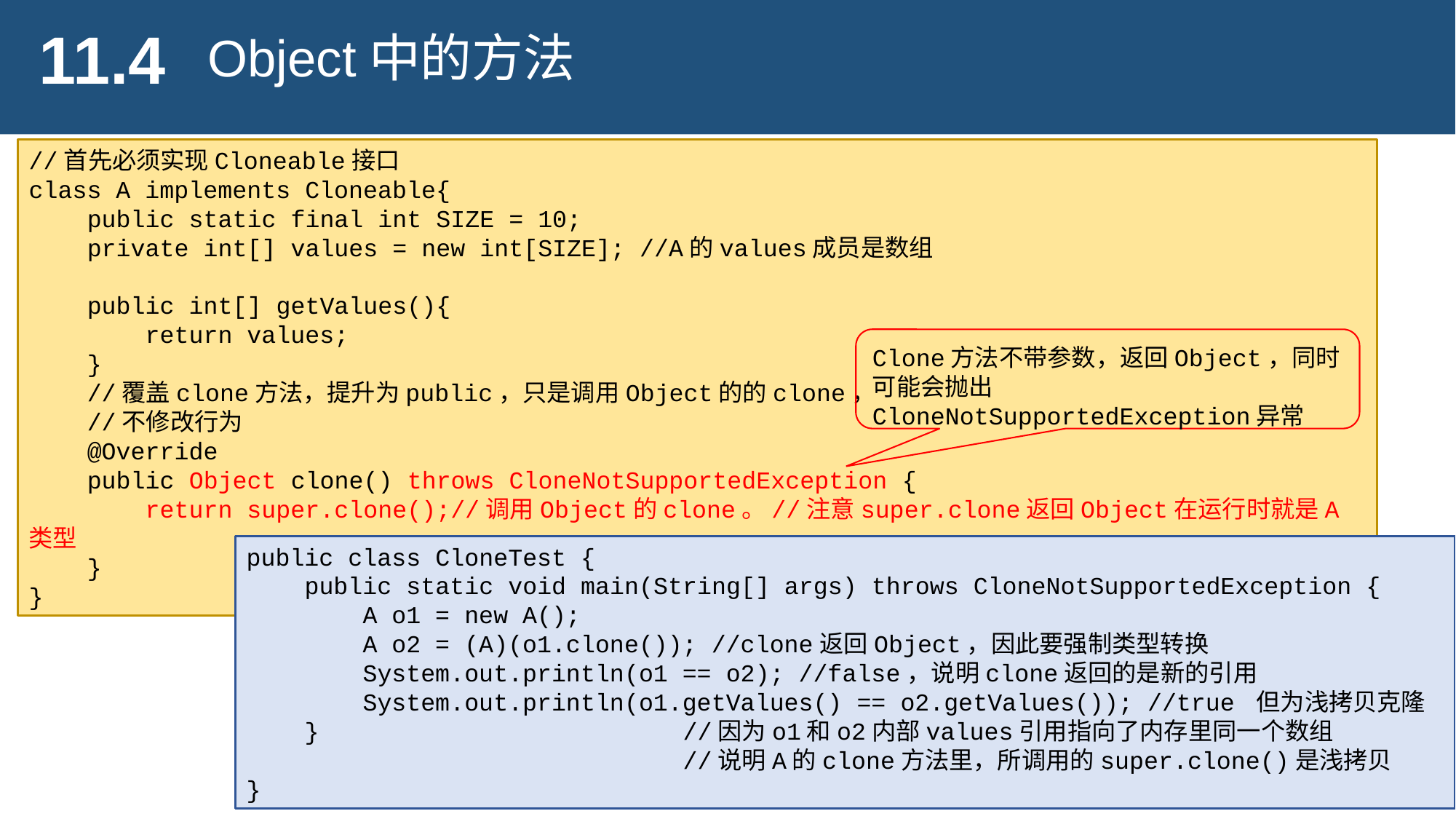

11.4
Object中的方法
//首先必须实现Cloneable接口
class A implements Cloneable{
    public static final int SIZE = 10;
    private int[] values = new int[SIZE]; //A的values成员是数组

    public int[] getValues(){
        return values;
    }
    //覆盖clone方法，提升为public，只是调用Object的的clone，
    //不修改行为
    @Override
    public Object clone() throws CloneNotSupportedException {
        return super.clone();//调用Object的clone。//注意super.clone返回Object在运行时就是A类型
    }
}

Clone方法不带参数，返回Object，同时可能会抛出CloneNotSupportedException异常
public class CloneTest {
    public static void main(String[] args) throws CloneNotSupportedException {
        A o1 = new A();
        A o2 = (A)(o1.clone()); //clone返回Object，因此要强制类型转换
        System.out.println(o1 == o2); //false，说明clone返回的是新的引用
        System.out.println(o1.getValues() == o2.getValues()); //true 但为浅拷贝克隆
    }				//因为o1和o2内部values引用指向了内存里同一个数组					//说明A的clone方法里，所调用的super.clone()是浅拷贝
}